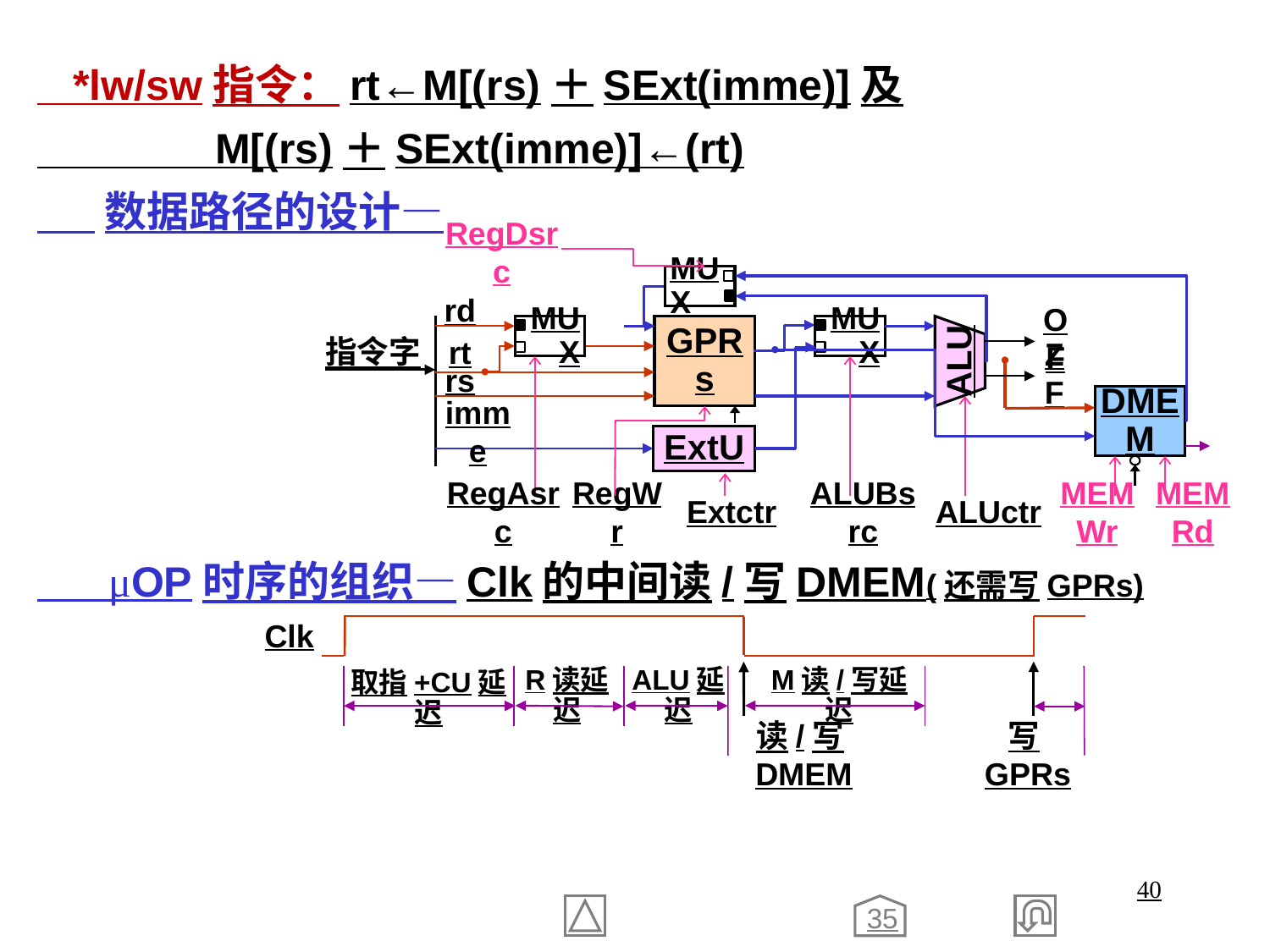

*lw/sw指令：rt←M[(rs)＋SExt(imme)]及
               M[(rs)＋SExt(imme)]←(rt)
      数据路径的设计—
RegDsrc
MUX

rd
rt
rs
MUX
GPRs
MUX

OF
ALU
指令字

ZF
DMEM
imme
ExtU

RegAsrc
RegWr
Extctr
ALUBsrc
ALUctr
MEMWr
MEMRd
      μOP时序的组织—Clk的中间读/写DMEM(还需写GPRs)
Clk
R读延迟
ALU延迟
M读/写延迟
取指+CU延迟
写GPRs
读/写DMEM
40

35